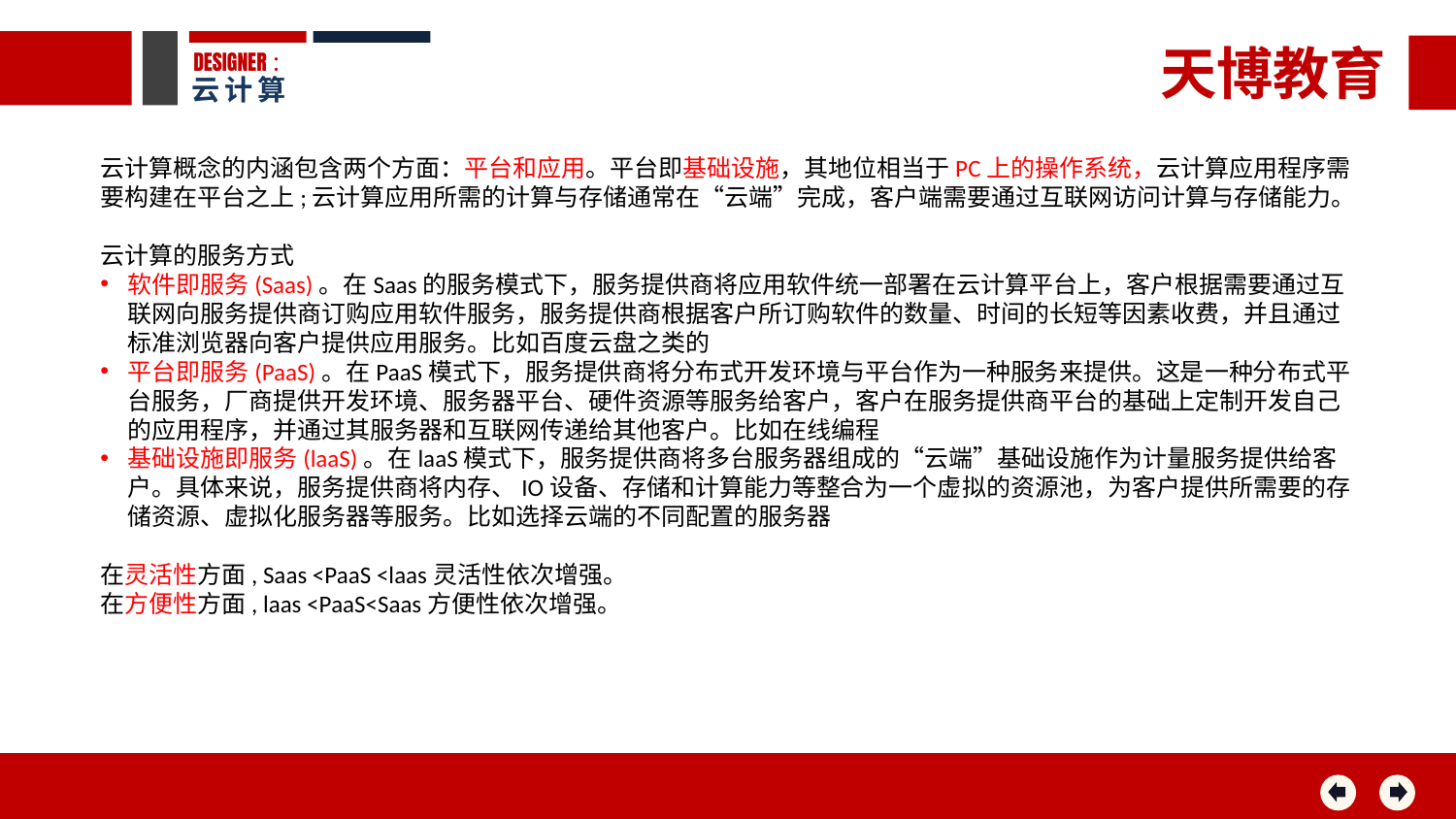

天博教育
DESIGNER：
云计算
云计算概念的内涵包含两个方面：平台和应用。平台即基础设施，其地位相当于PC上的操作系统，云计算应用程序需要构建在平台之上;云计算应用所需的计算与存储通常在“云端”完成，客户端需要通过互联网访问计算与存储能力。

云计算的服务方式
软件即服务(Saas)。在Saas的服务模式下，服务提供商将应用软件统一部署在云计算平台上，客户根据需要通过互联网向服务提供商订购应用软件服务，服务提供商根据客户所订购软件的数量、时间的长短等因素收费，并且通过标准浏览器向客户提供应用服务。比如百度云盘之类的
平台即服务(PaaS)。在PaaS模式下，服务提供商将分布式开发环境与平台作为一种服务来提供。这是一种分布式平台服务，厂商提供开发环境、服务器平台、硬件资源等服务给客户，客户在服务提供商平台的基础上定制开发自己的应用程序，并通过其服务器和互联网传递给其他客户。比如在线编程
基础设施即服务(laaS)。在laaS模式下，服务提供商将多台服务器组成的“云端”基础设施作为计量服务提供给客户。具体来说，服务提供商将内存、IO设备、存储和计算能力等整合为一个虚拟的资源池，为客户提供所需要的存储资源、虚拟化服务器等服务。比如选择云端的不同配置的服务器

在灵活性方面, Saas <PaaS <laas灵活性依次增强。
在方便性方面, laas <PaaS<Saas方便性依次增强。